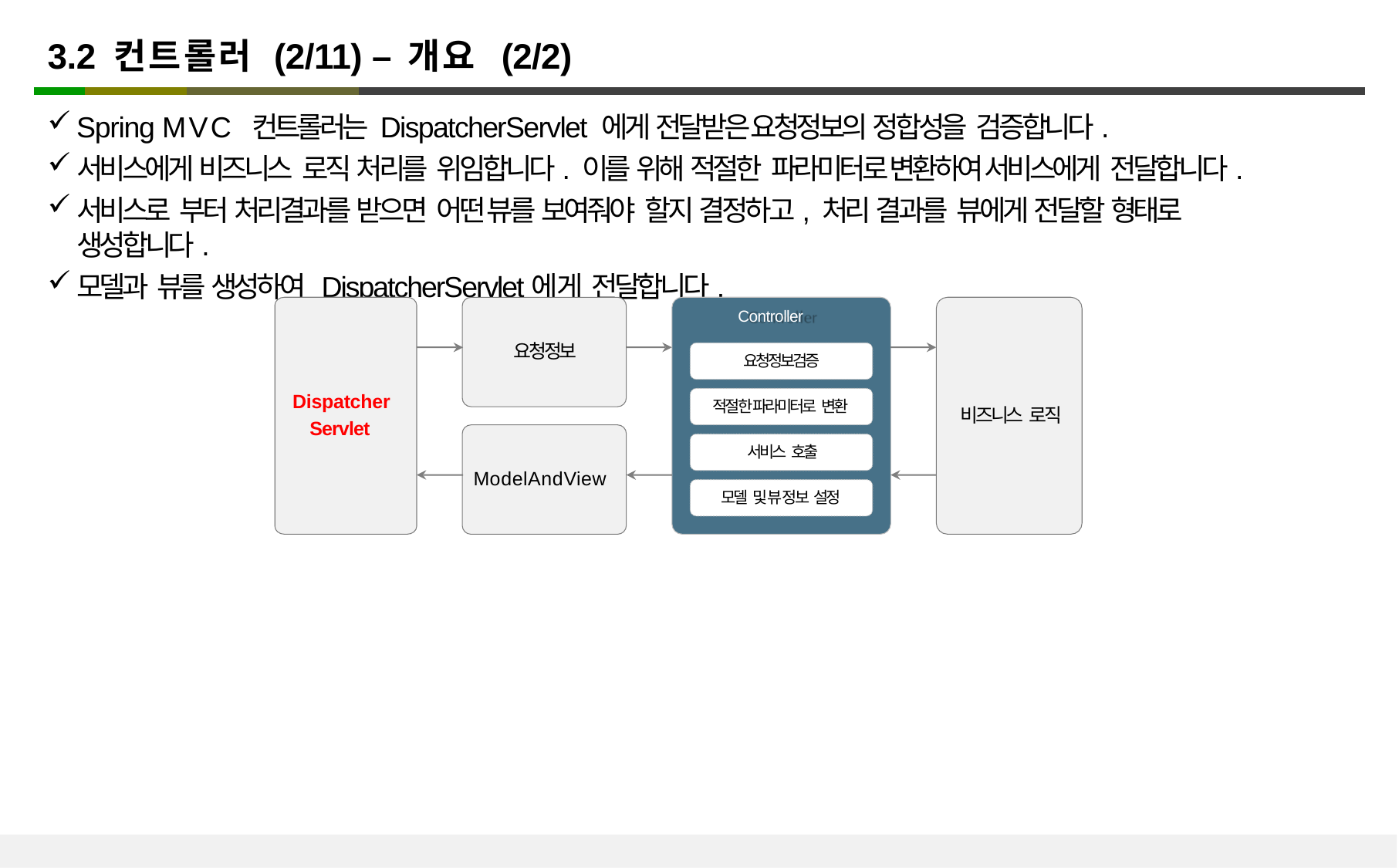

# 3.2 컨트롤러 (2/11) – 개요 (2/2)
Spring MVC 컨트롤러는 DispatcherServlet 에게 전달받은 요청정보의 정합성을 검증합니다.
서비스에게 비즈니스  로직 처리를 위임합니다. 이를 위해 적절한  파라미터로 변환하여 서비스에게 전달합니다.
서비스로 부터 처리결과를 받으면  어떤 뷰를 보여줘야  할지 결정하고, 처리 결과를  뷰에게 전달할  형태로 생성합니다.
모델과 뷰를 생성하여  DispatcherServlet에게 전달합니다.

Controller
요청정보

요청정보검증
Dispatcher  Servlet

적절한 파라미터로 변환
비즈니스 로직

서비스 호출
ModelAndView

모델 및 뷰 정보 설정